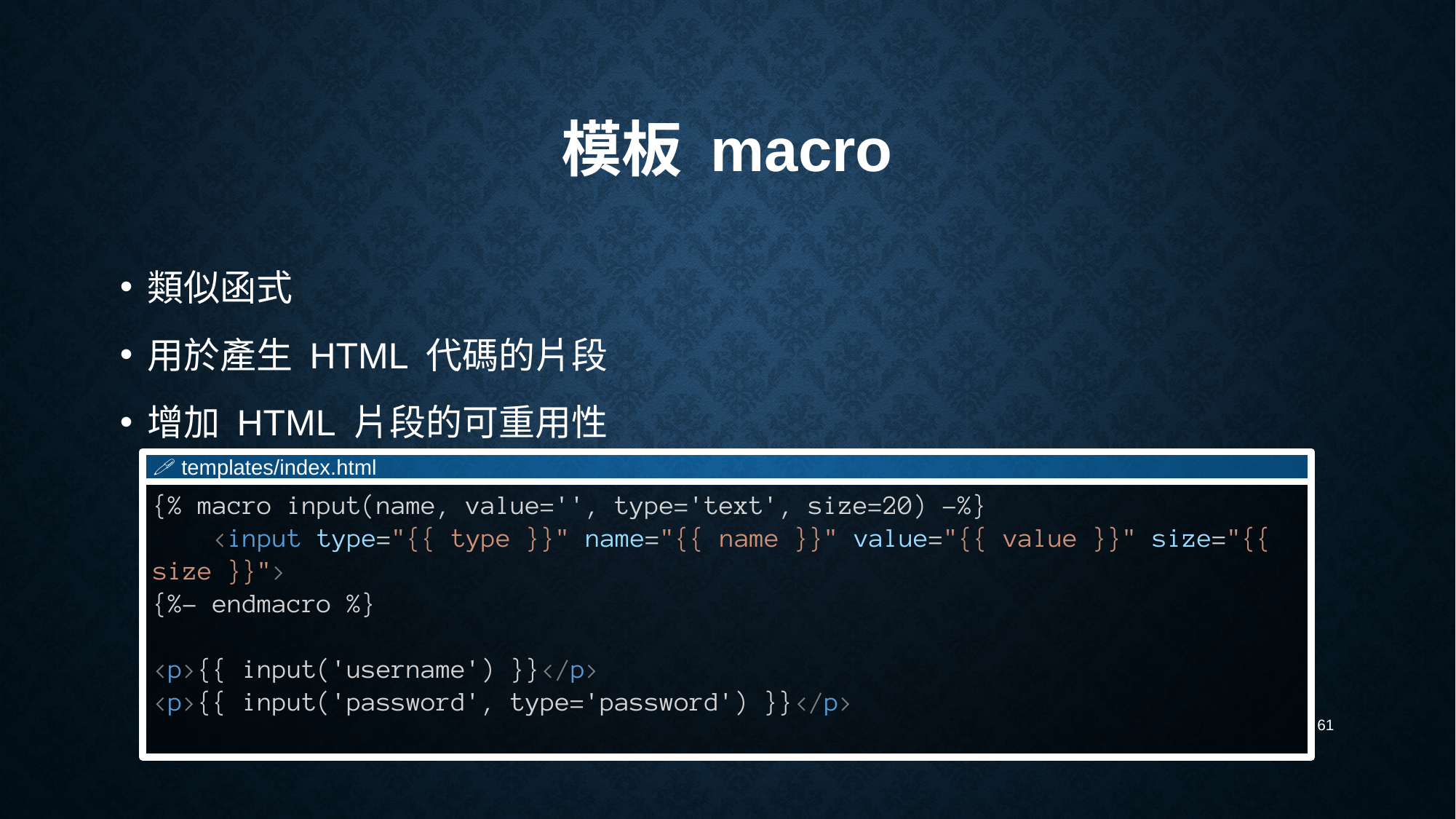

# 模板 macro
類似函式
用於產生 HTML 代碼的片段
增加 HTML 片段的可重用性
🖊 templates/index.html
{% macro input(name, value='', type='text', size=20) -%}
    <input type="{{ type }}" name="{{ name }}" value="{{ value }}" size="{{ size }}">
{%- endmacro %}
<p>{{ input('username') }}</p>
<p>{{ input('password', type='password') }}</p>

61